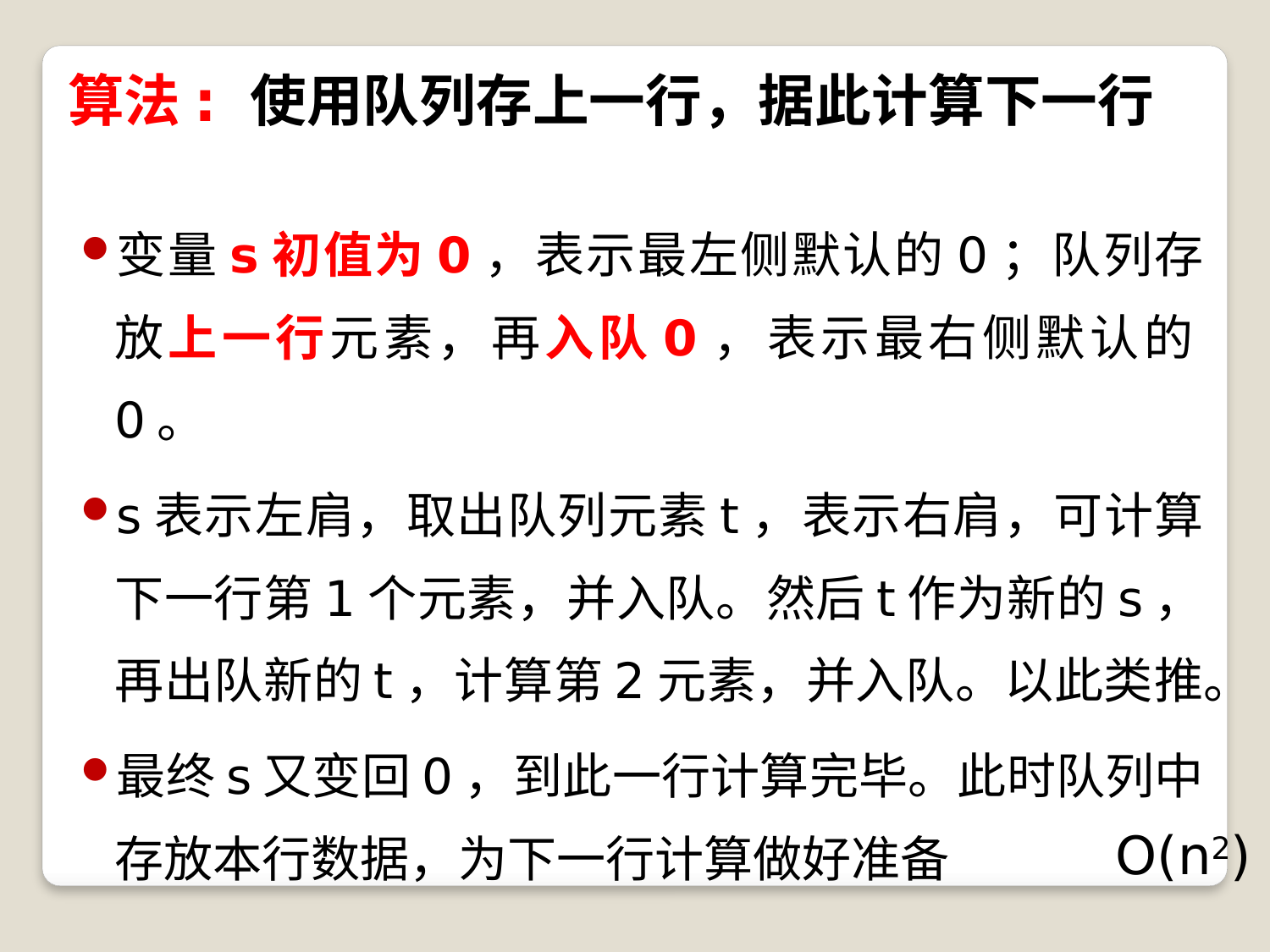

# 算法: 使用队列存上一行，据此计算下一行
变量s初值为0，表示最左侧默认的0；队列存放上一行元素，再入队0，表示最右侧默认的0。
s表示左肩，取出队列元素t，表示右肩，可计算下一行第1个元素，并入队。然后t作为新的s，再出队新的t，计算第2元素，并入队。以此类推。
最终s又变回0，到此一行计算完毕。此时队列中存放本行数据，为下一行计算做好准备
O(n2)